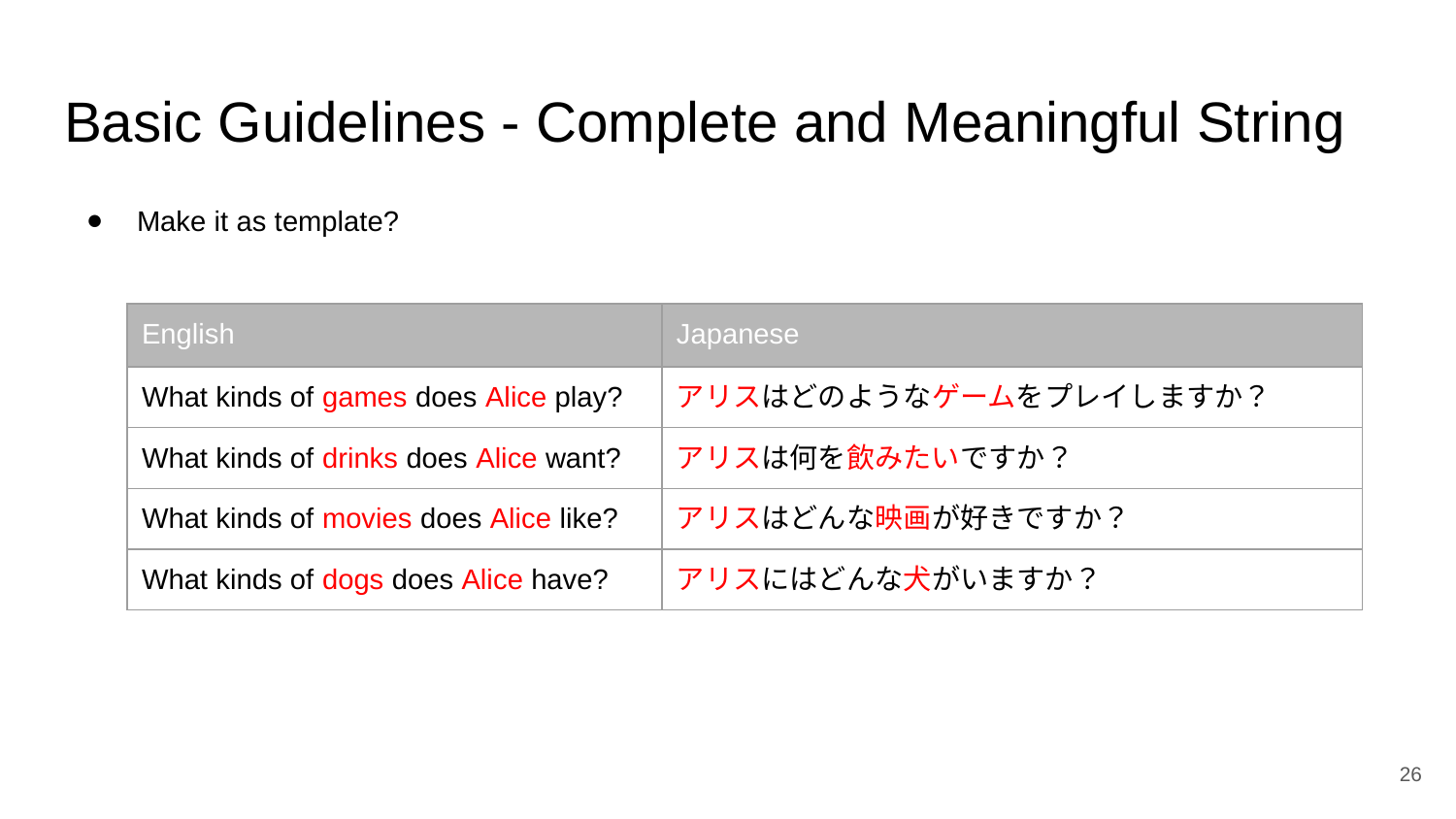

# Basic Guidelines - Complete and Meaningful String
Make it as template?
| English | Japanese |
| --- | --- |
| What kinds of games does Alice play? | アリスはどのようなゲームをプレイしますか？ |
| What kinds of drinks does Alice want? | アリスは何を飲みたいですか？ |
| What kinds of movies does Alice like? | アリスはどんな映画が好きですか？ |
| What kinds of dogs does Alice have? | アリスにはどんな犬がいますか？ |
26